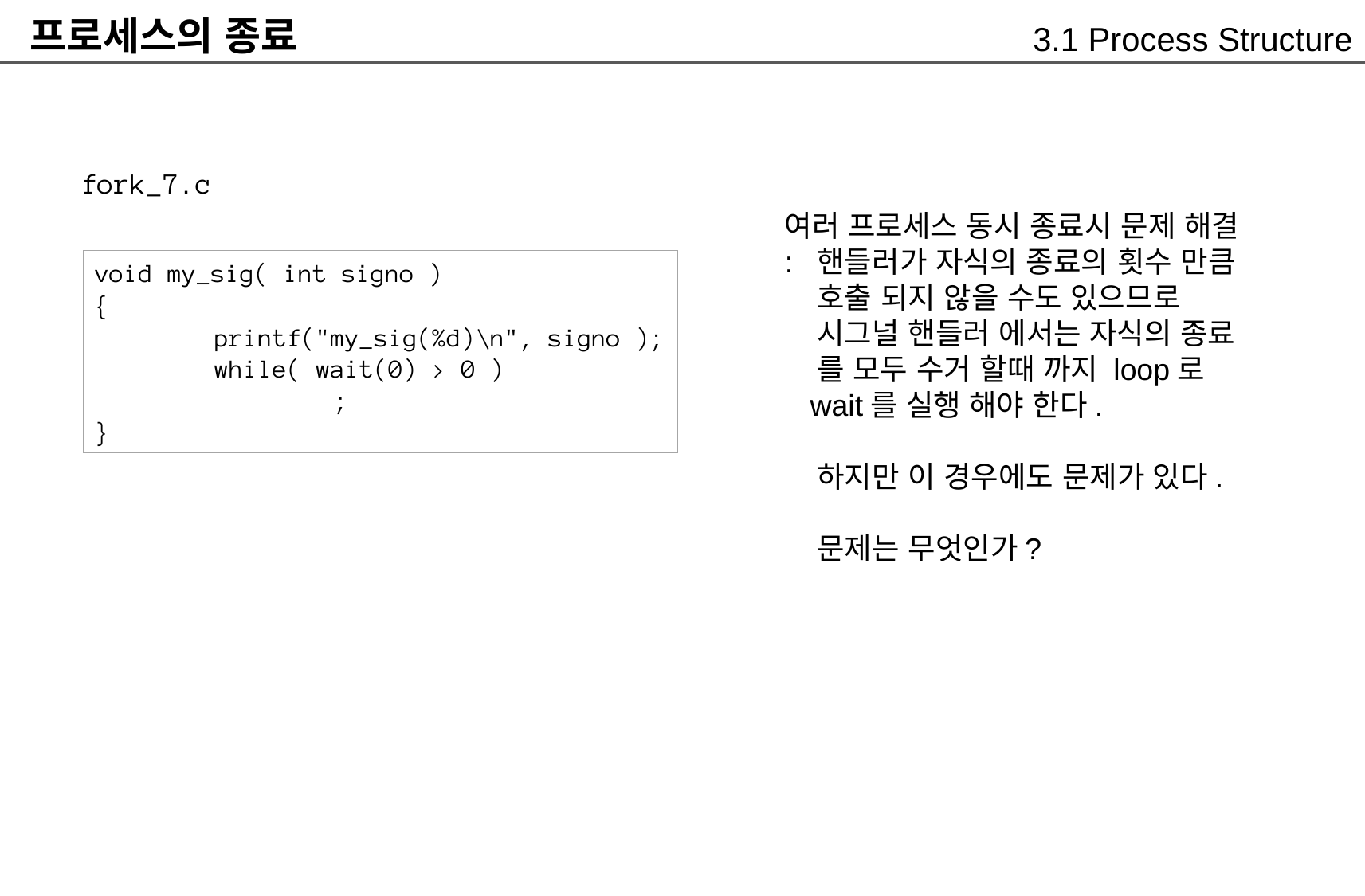

# 프로세스의 종료
3.1 Process Structure

fork_7.c
여러 프로세스 동시 종료시 문제 해결
:  핸들러가 자식의 종료의 횟수 만큼
   호출 되지 않을 수도 있으므로
   시그널 핸들러 에서는 자식의 종료
   를 모두 수거 할때 까지 loop로
   wait를 실행 해야 한다.

   하지만 이 경우에도 문제가 있다.

   문제는 무엇인가?
void my_sig( int signo )
{
	printf("my_sig(%d)\n", signo );
	while( wait(0) > 0 )
		;
}